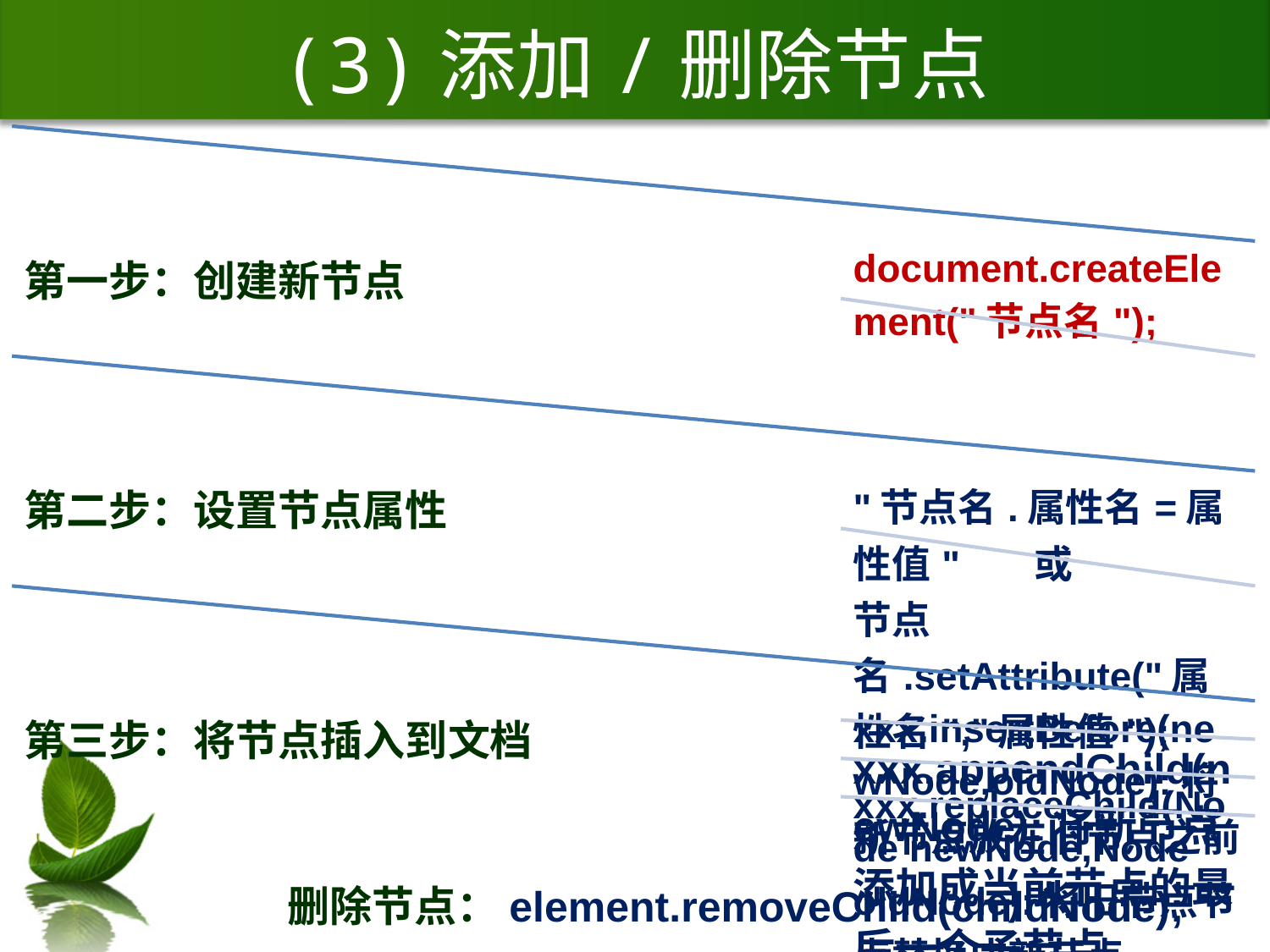

# (3)添加/删除节点
第一步：创建新节点
第二步：设置节点属性
第三步：将节点插入到文档
document.createElement("节点名");
"节点名.属性名=属性值"      或
删除节点：element.removeChild(childNode);